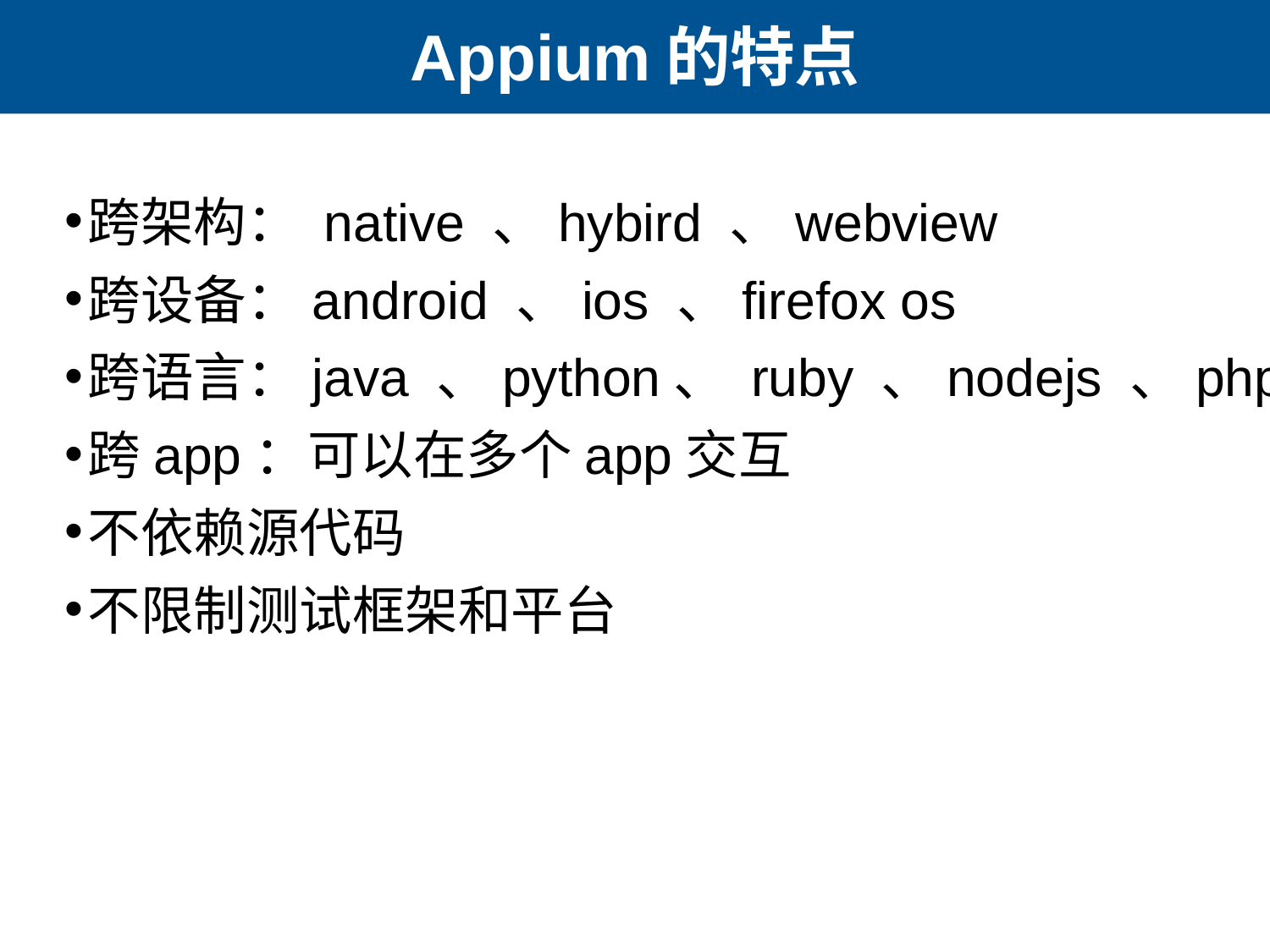

# Appium的特点
跨架构： native 、hybird 、webview
跨设备：android 、ios 、firefox os
跨语言：java 、python、 ruby 、nodejs 、php
跨app：可以在多个app交互
不依赖源代码
不限制测试框架和平台